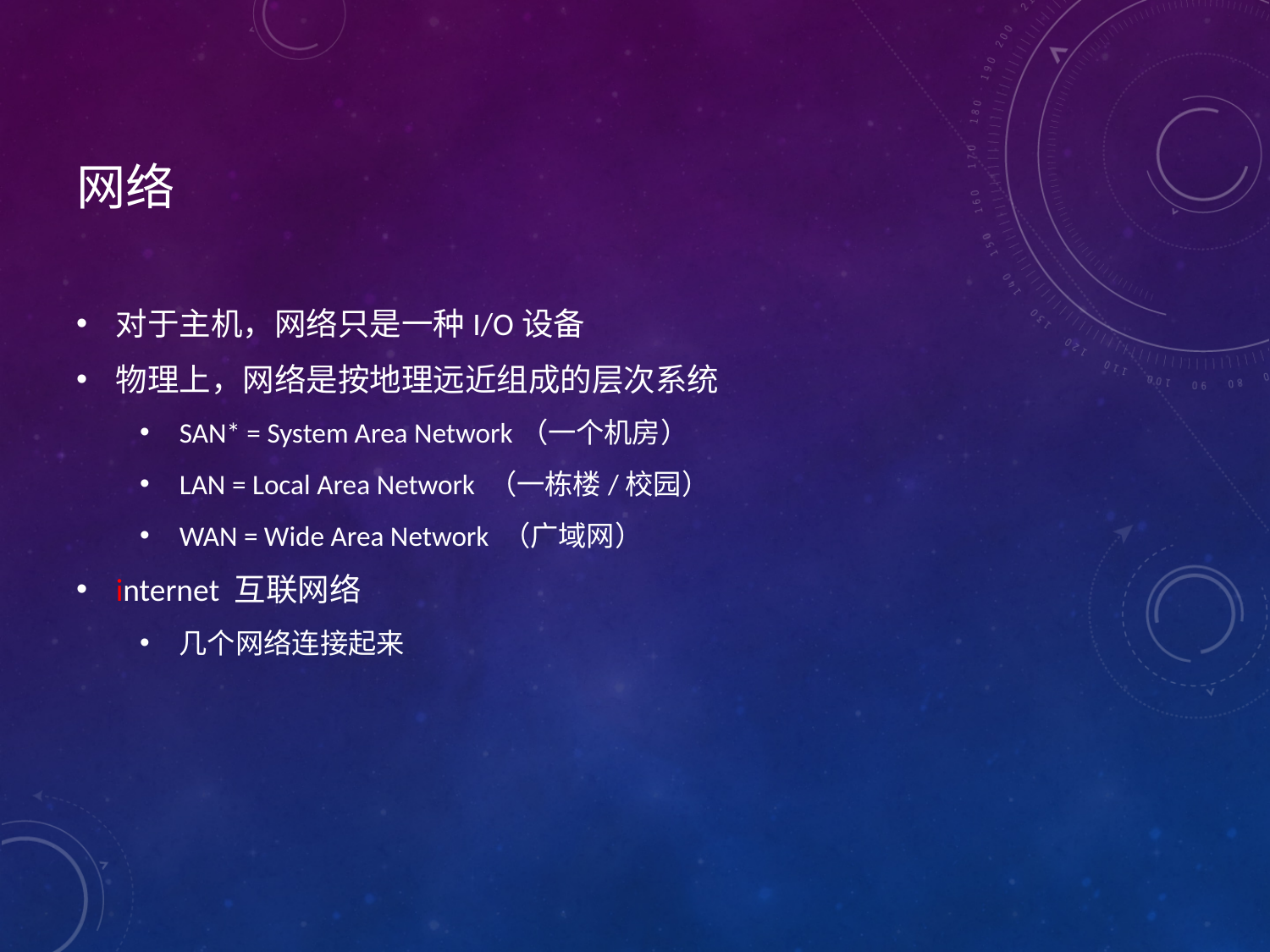

# 网络
对于主机，网络只是一种I/O设备
物理上，网络是按地理远近组成的层次系统
SAN* = System Area Network（一个机房）
LAN = Local Area Network （一栋楼/校园）
WAN = Wide Area Network （广域网）
internet 互联网络
几个网络连接起来